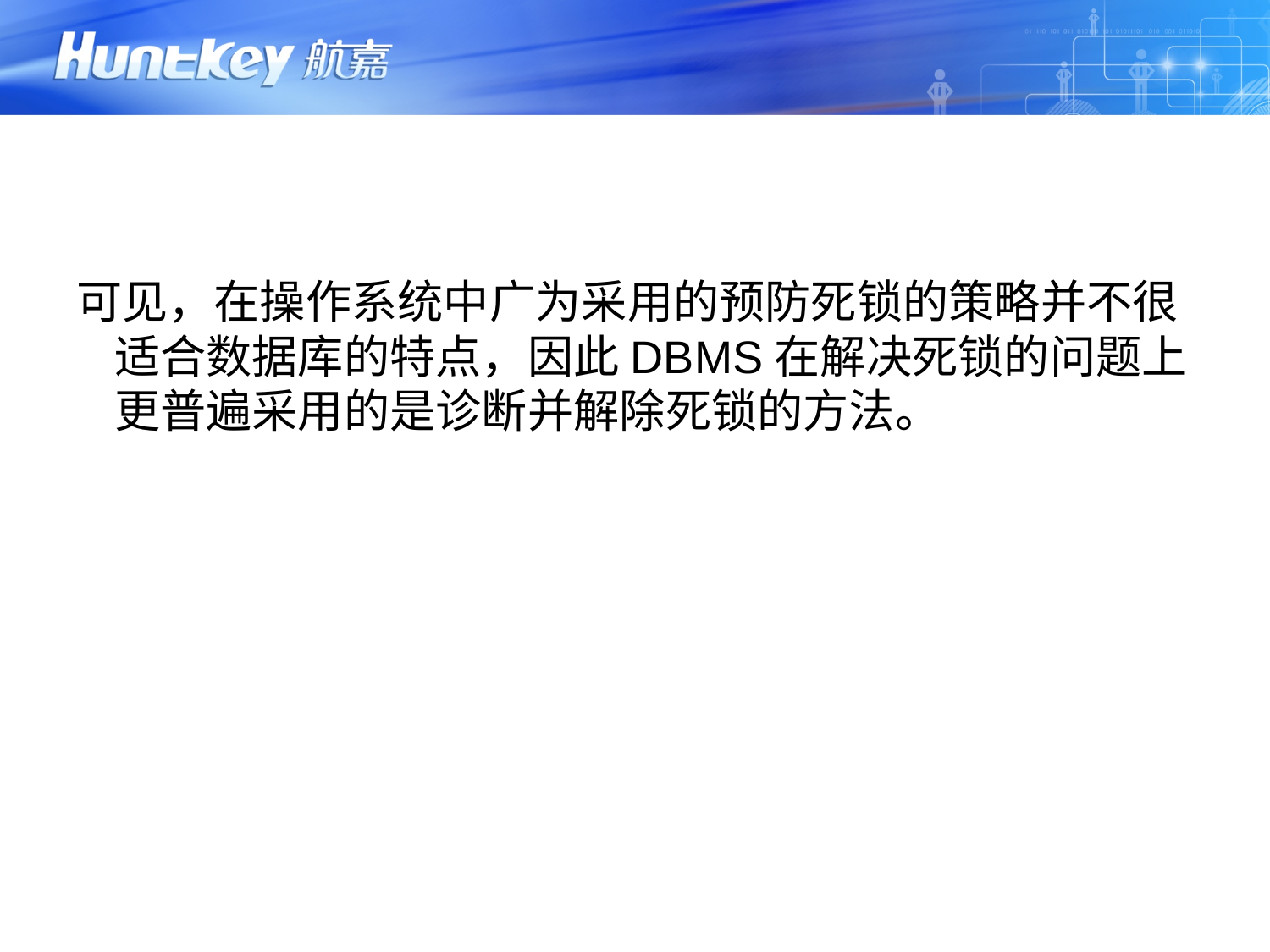

#
可见，在操作系统中广为采用的预防死锁的策略并不很适合数据库的特点，因此DBMS在解决死锁的问题上更普遍采用的是诊断并解除死锁的方法。